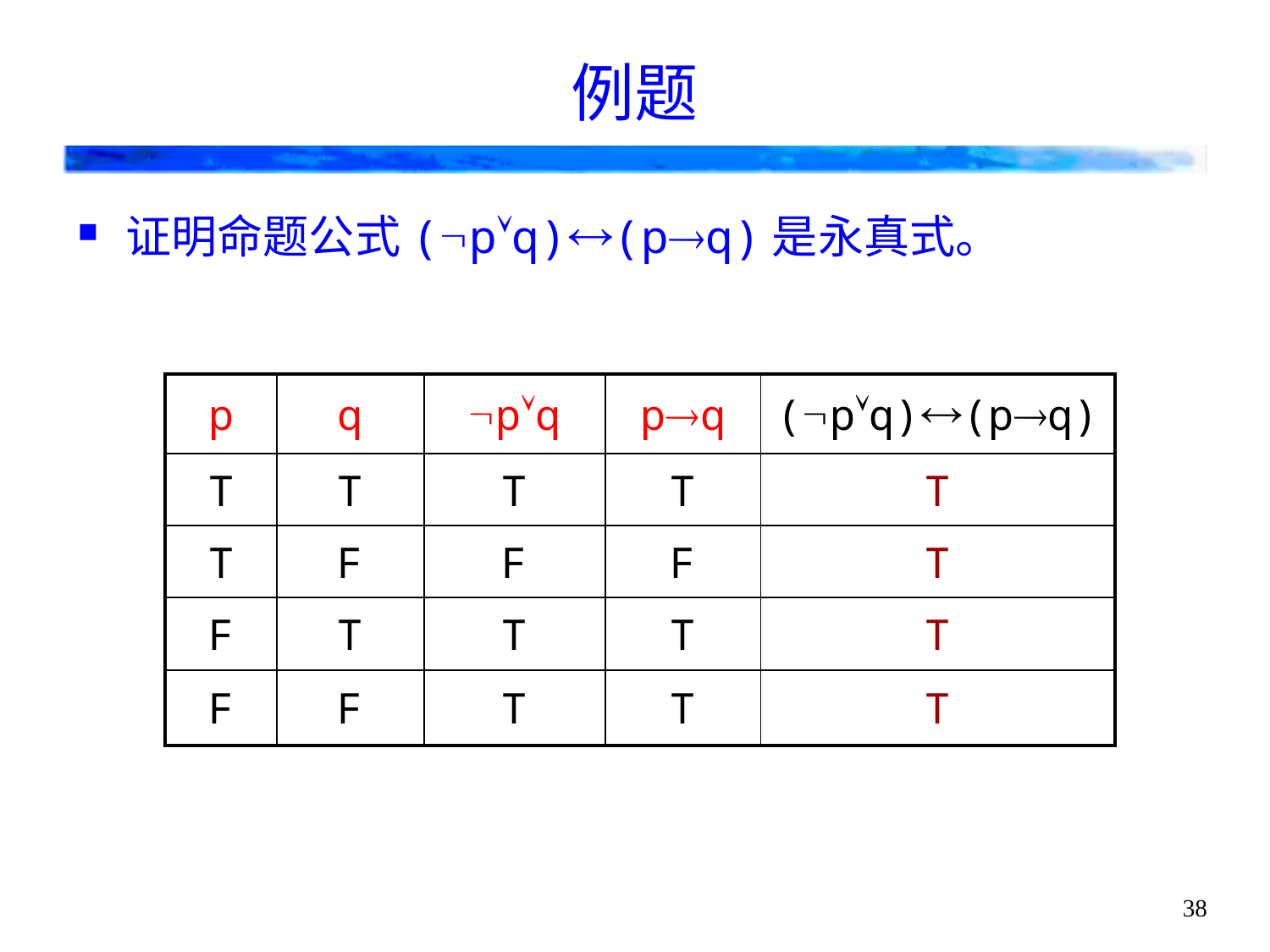

# 例题
证明命题公式(¬p∨q)↔(p→q)是永真式。
| p | q | ¬p∨q | p→q | (¬p∨q)↔(p→q) |
| --- | --- | --- | --- | --- |
| T | T | T | T | T |
| T | F | F | F | T |
| F | T | T | T | T |
| F | F | T | T | T |
38